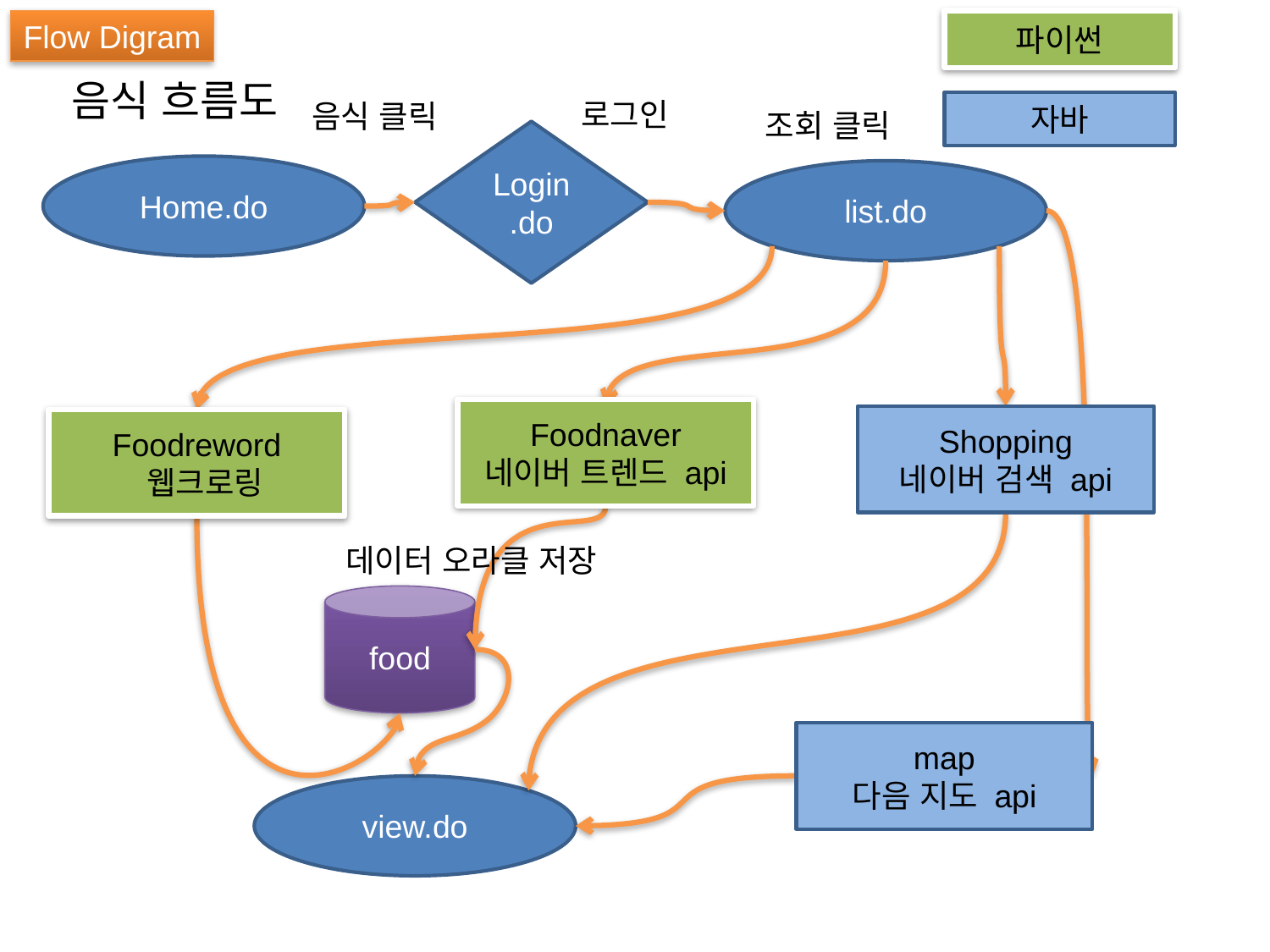

Flow Digram
파이썬
음식 흐름도
로그인
음식 클릭
자바
조회 클릭
Login .do
Home.do
list.do
Foodnaver
네이버 트렌드 api
Shopping
네이버 검색 api
Foodreword
 웹크로링
데이터 오라클 저장
food
map
다음 지도 api
view.do